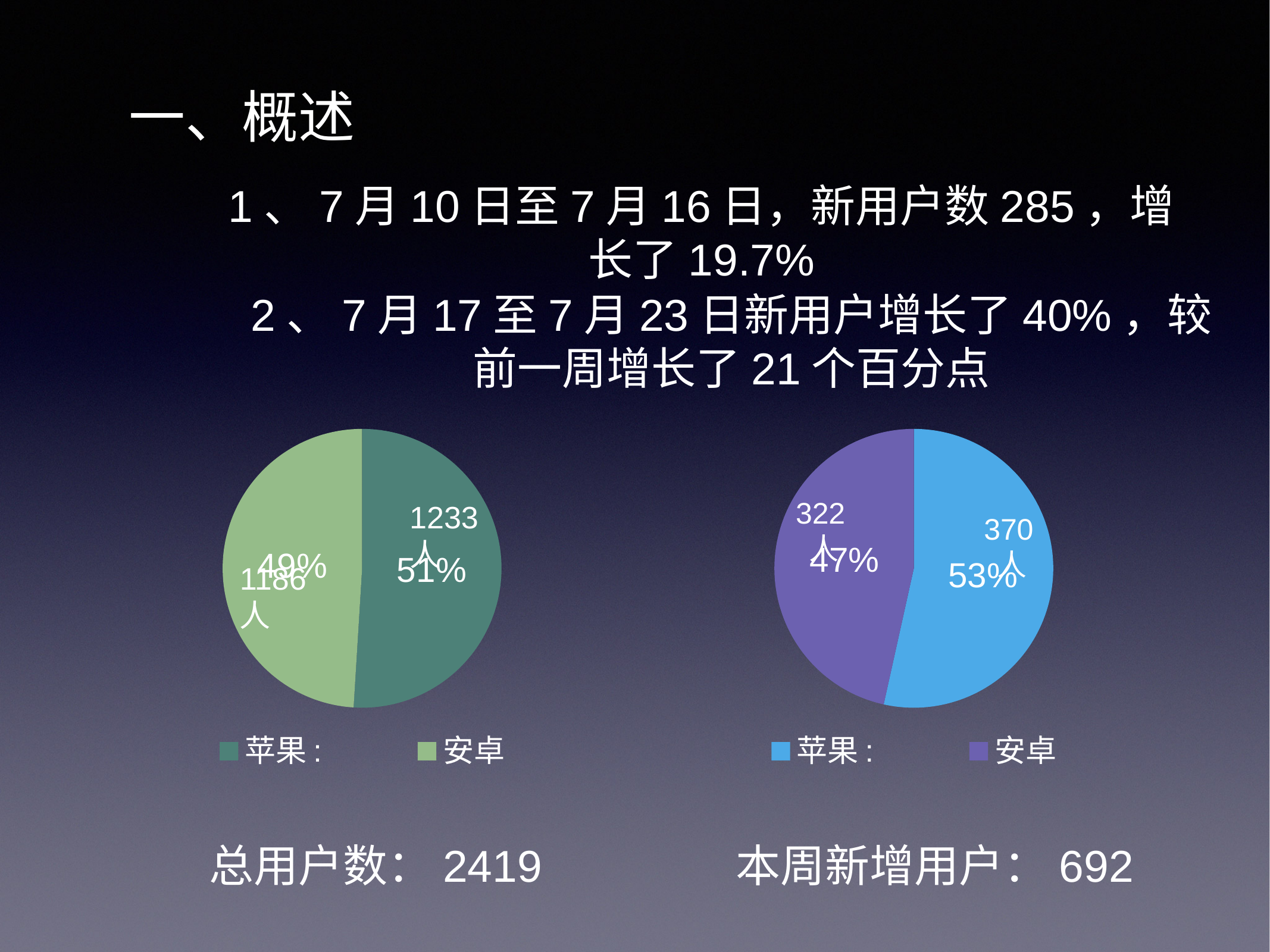

一、概述
1、7月10日至7月16日，新用户数285，增长了19.7%
2、7月17至7月23日新用户增长了40%，较前一周增长了21个百分点

### Chart

| Category | 区域 1 |
|---|---|
| 苹果: | 1233.0 |
| 安卓 | 1186.0 |
1233人
1186人

### Chart

| Category | 区域 1 |
|---|---|
| 苹果: | 370.0 |
| 安卓 | 322.0 |
322人
370人
总用户数：2419
本周新增用户：692